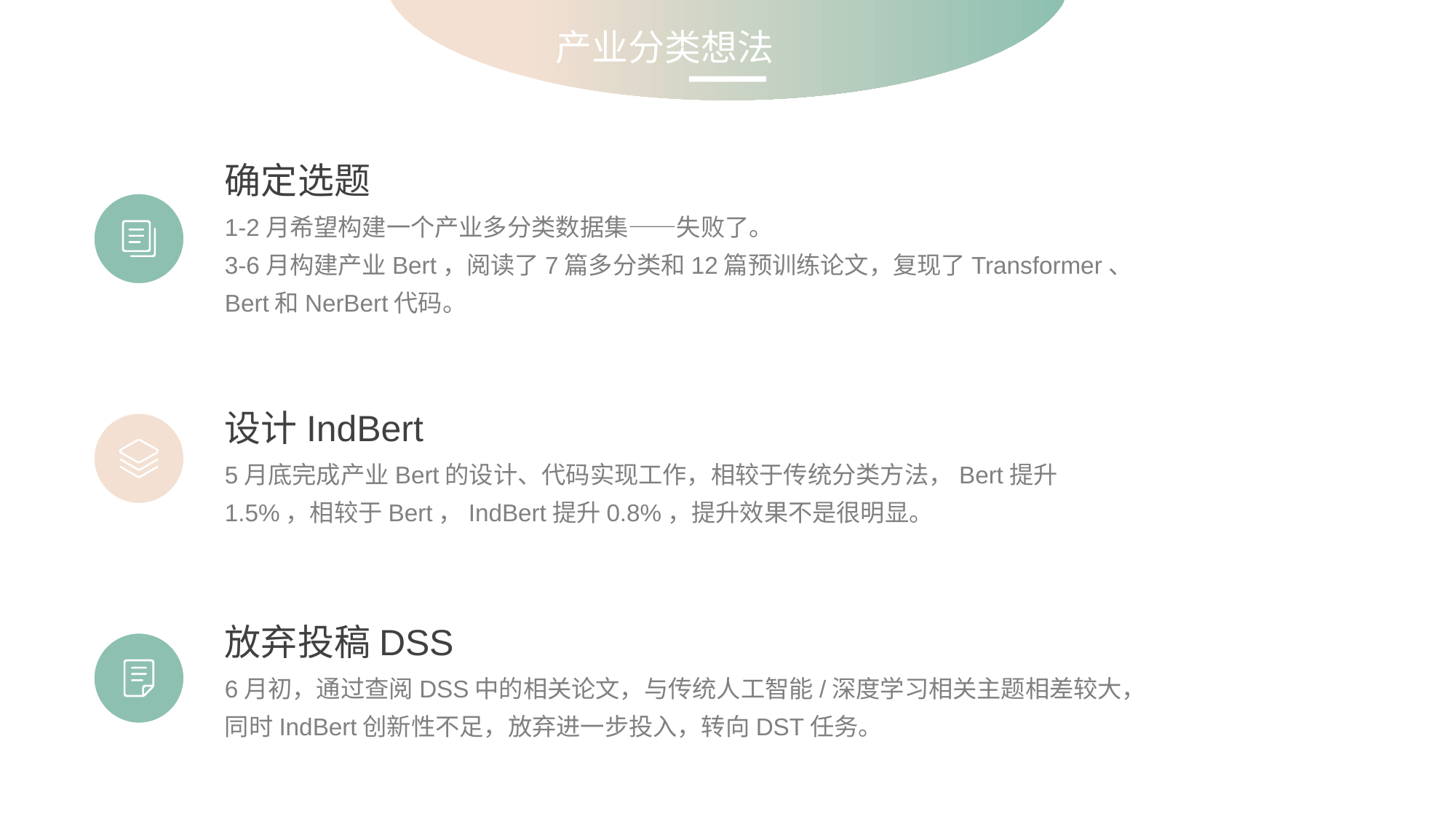

产业分类想法

确定选题

1-2月希望构建一个产业多分类数据集——失败了。
3-6月构建产业Bert，阅读了7篇多分类和12篇预训练论文，复现了Transformer、Bert和NerBert代码。

设计IndBert

5月底完成产业Bert的设计、代码实现工作，相较于传统分类方法，Bert提升1.5%，相较于Bert，IndBert提升0.8%，提升效果不是很明显。
放弃投稿DSS

6月初，通过查阅DSS中的相关论文，与传统人工智能/深度学习相关主题相差较大，同时IndBert创新性不足，放弃进一步投入，转向DST任务。